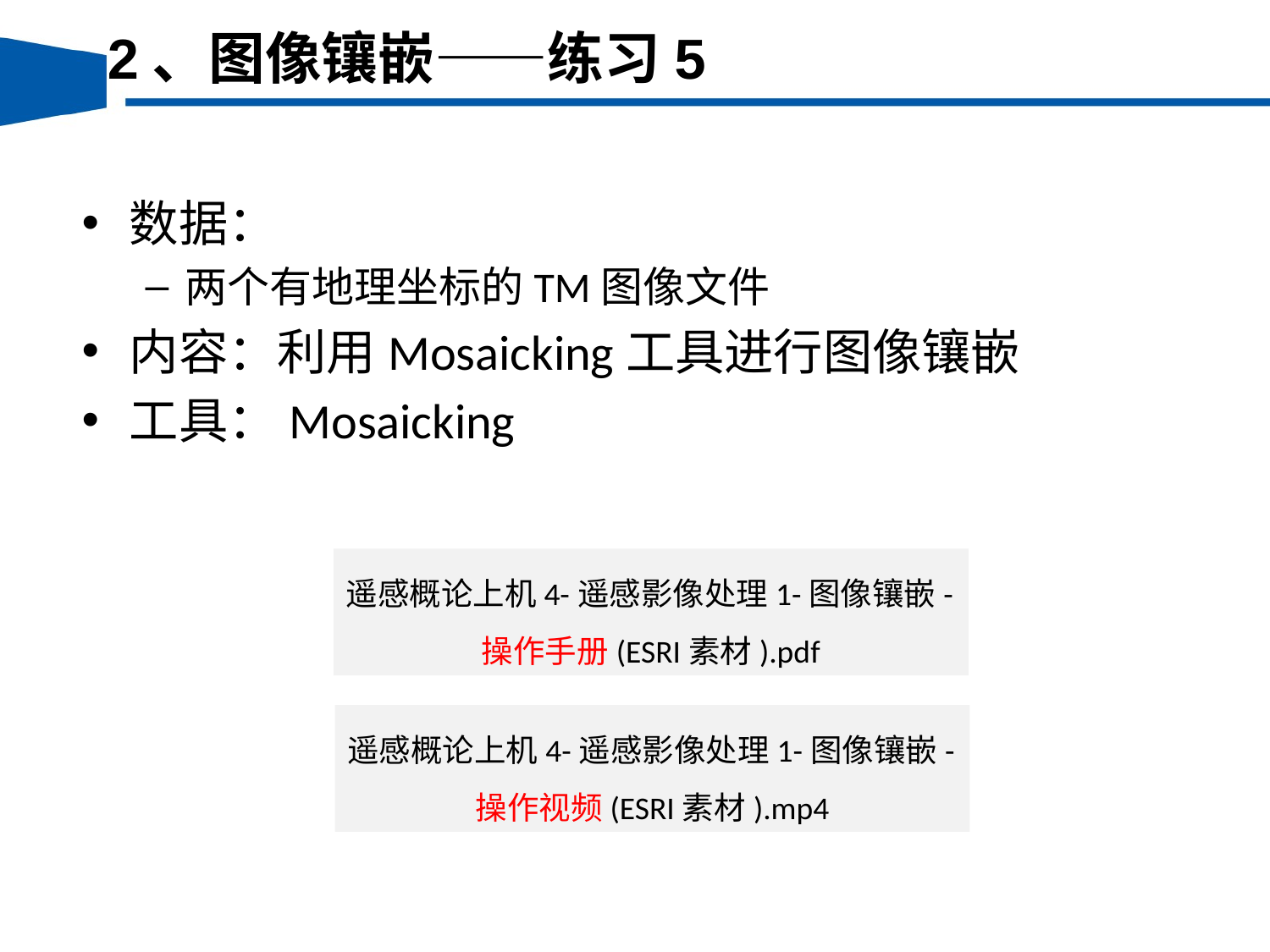

2、图像镶嵌——练习5
数据：
两个有地理坐标的TM图像文件
内容：利用Mosaicking工具进行图像镶嵌
工具：Mosaicking
遥感概论上机4-遥感影像处理1-图像镶嵌-操作手册(ESRI素材).pdf
遥感概论上机4-遥感影像处理1-图像镶嵌-操作视频(ESRI素材).mp4